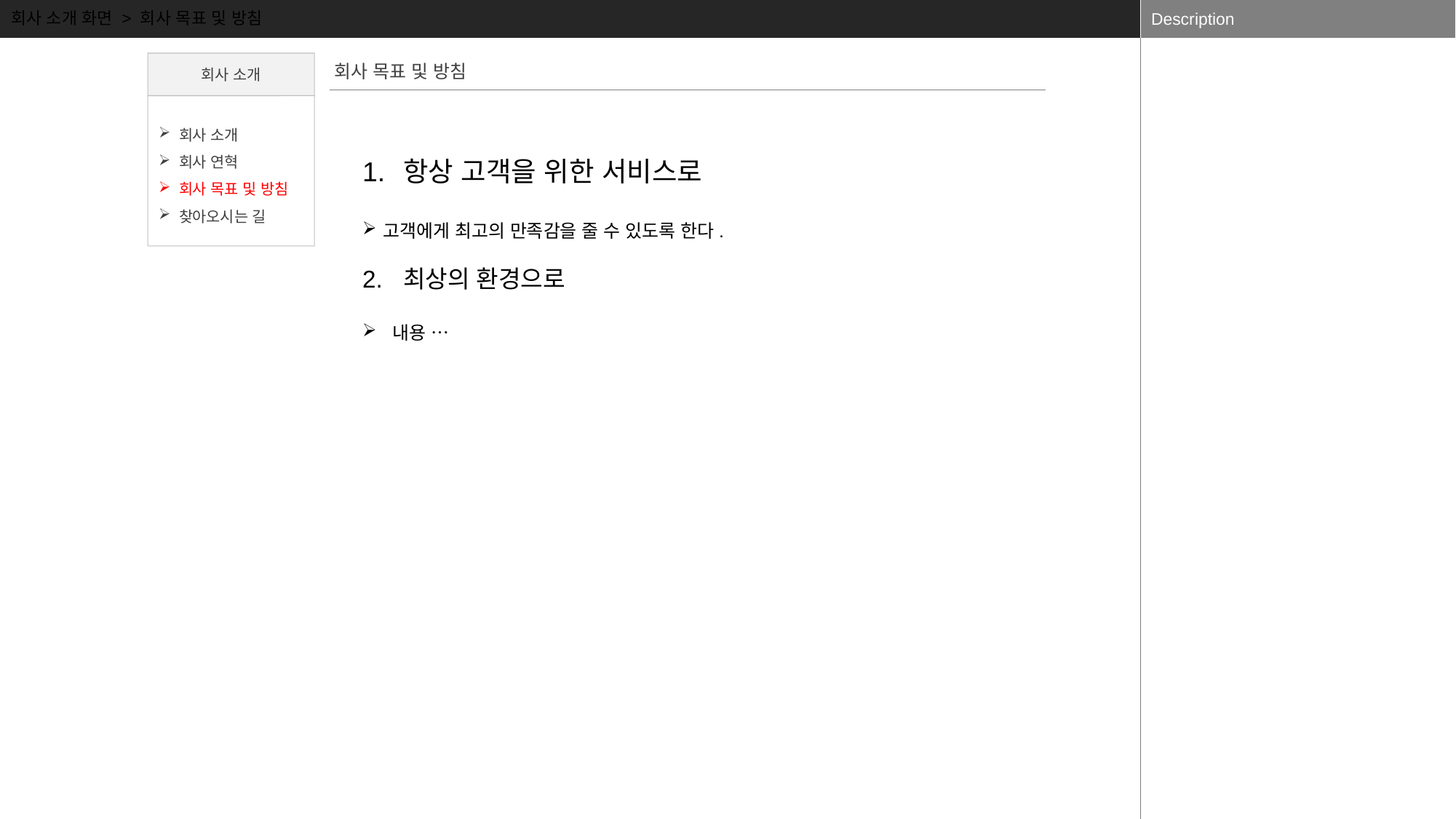

회사 소개 화면 > 회사 목표 및 방침

회사 소개
회사 목표 및 방침
회사 소개
회사 연혁
회사 목표 및 방침
찾아오시는 길
항상 고객을 위한 서비스로

고객에게 최고의 만족감을 줄 수 있도록 한다.

최상의 환경으로

 내용 …